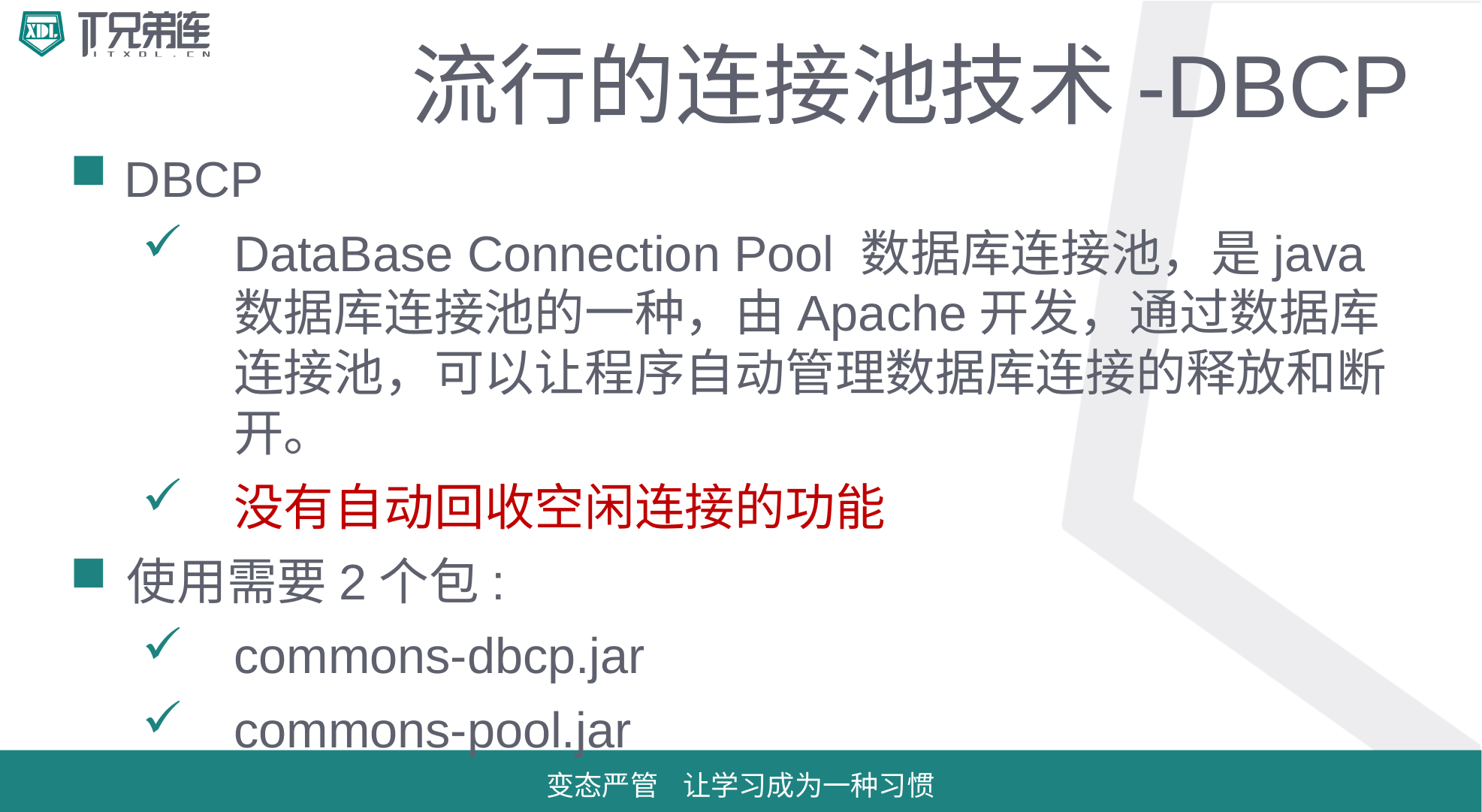

# 流行的连接池技术-DBCP
DBCP
DataBase Connection Pool 数据库连接池，是java数据库连接池的一种，由Apache开发，通过数据库连接池，可以让程序自动管理数据库连接的释放和断开。
没有自动回收空闲连接的功能
使用需要2个包:
commons-dbcp.jar
commons-pool.jar